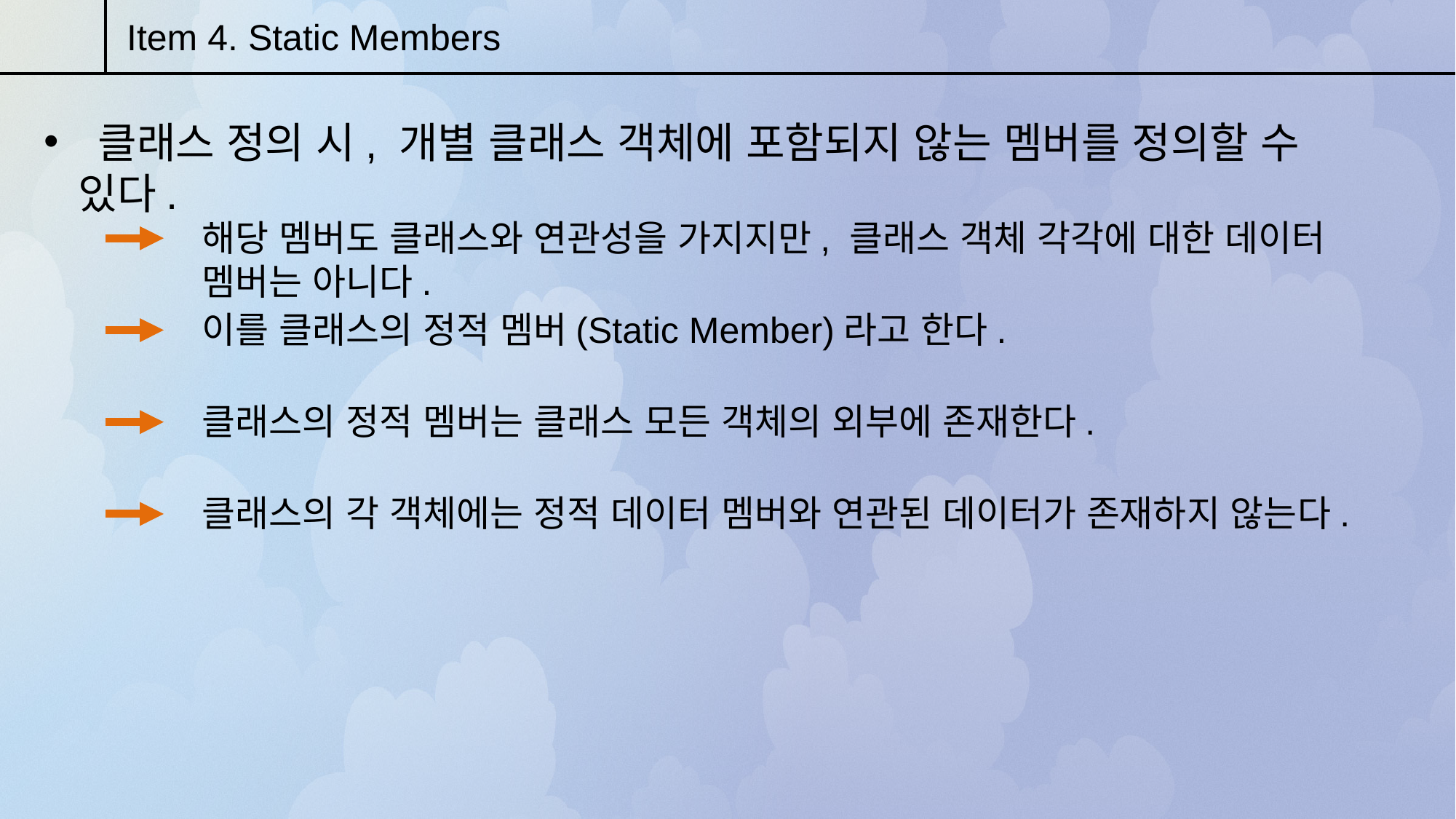

Item 4. Static Members
 클래스 정의 시, 개별 클래스 객체에 포함되지 않는 멤버를 정의할 수 있다.
해당 멤버도 클래스와 연관성을 가지지만, 클래스 객체 각각에 대한 데이터 멤버는 아니다.
이를 클래스의 정적 멤버(Static Member)라고 한다.
클래스의 정적 멤버는 클래스 모든 객체의 외부에 존재한다.
클래스의 각 객체에는 정적 데이터 멤버와 연관된 데이터가 존재하지 않는다.